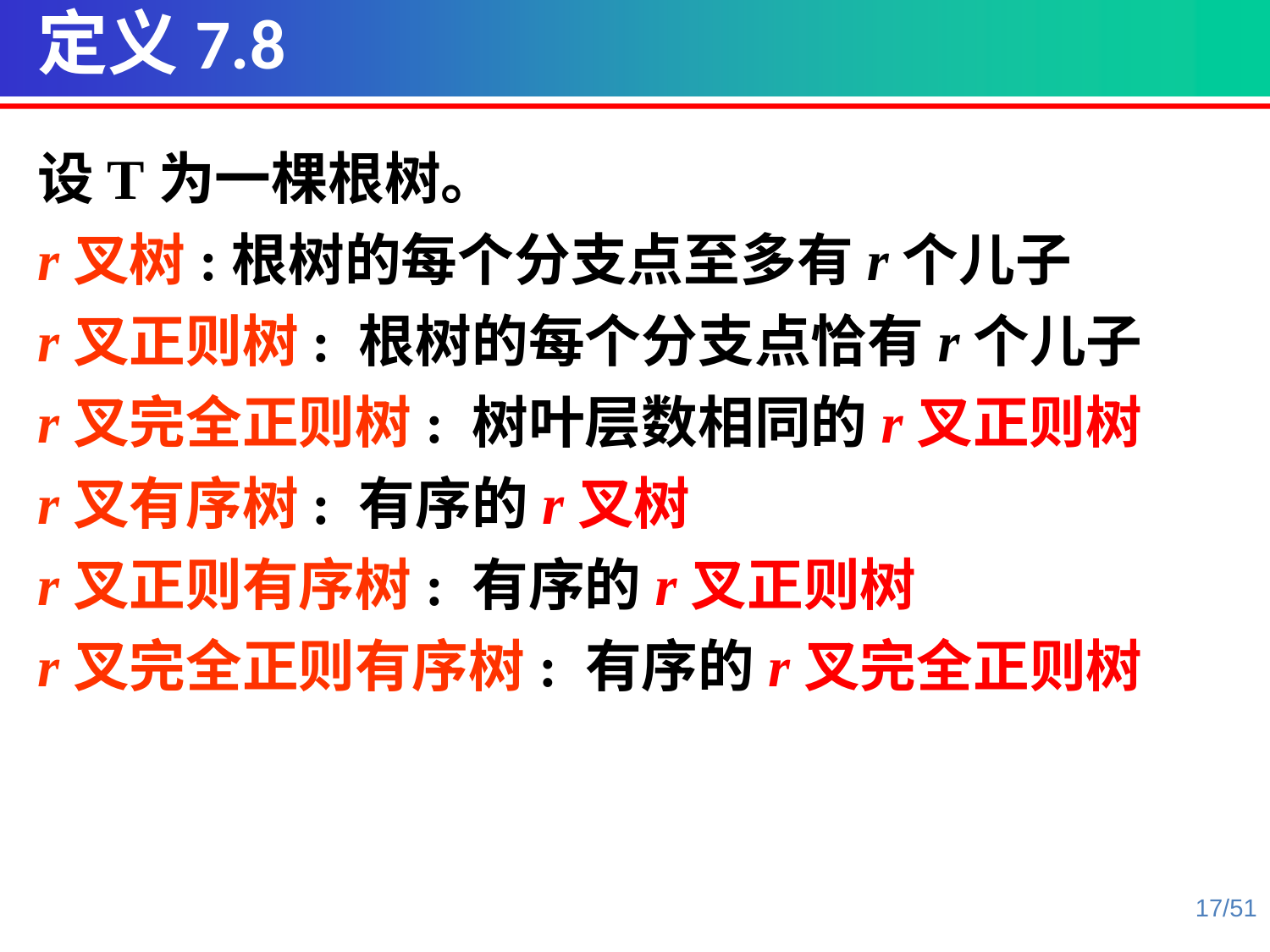

定义7.8
设T为一棵根树。
r叉树:根树的每个分支点至多有r个儿子
r叉正则树: 根树的每个分支点恰有r个儿子
r叉完全正则树: 树叶层数相同的r叉正则树
r叉有序树: 有序的r叉树
r叉正则有序树: 有序的r叉正则树
r叉完全正则有序树: 有序的r叉完全正则树
17/51